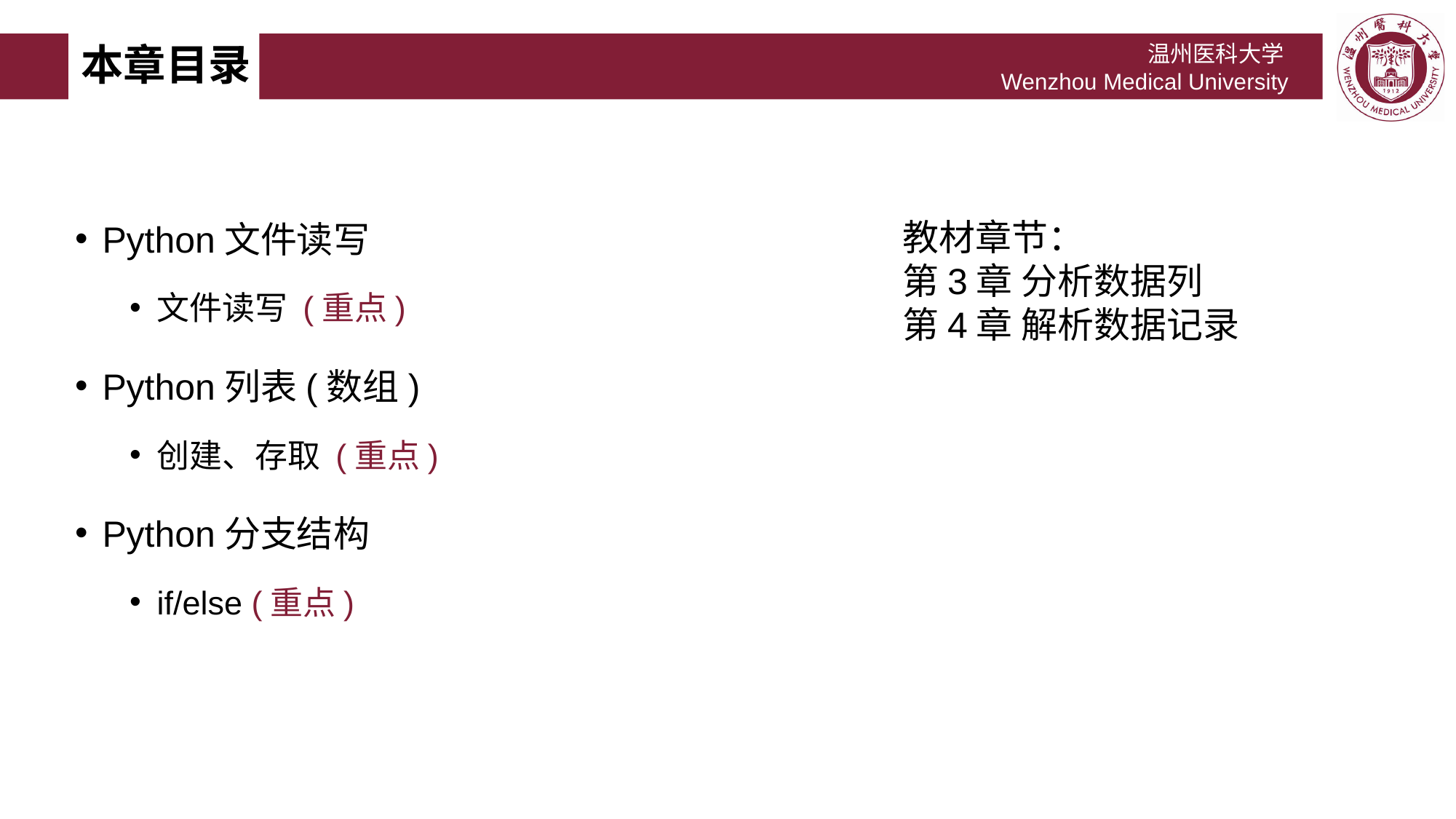

# 本章目录
Python文件读写
文件读写 (重点)
Python列表(数组)
创建、存取 (重点)
Python分支结构
if/else (重点)

教材章节：
第3章 分析数据列
第4章 解析数据记录